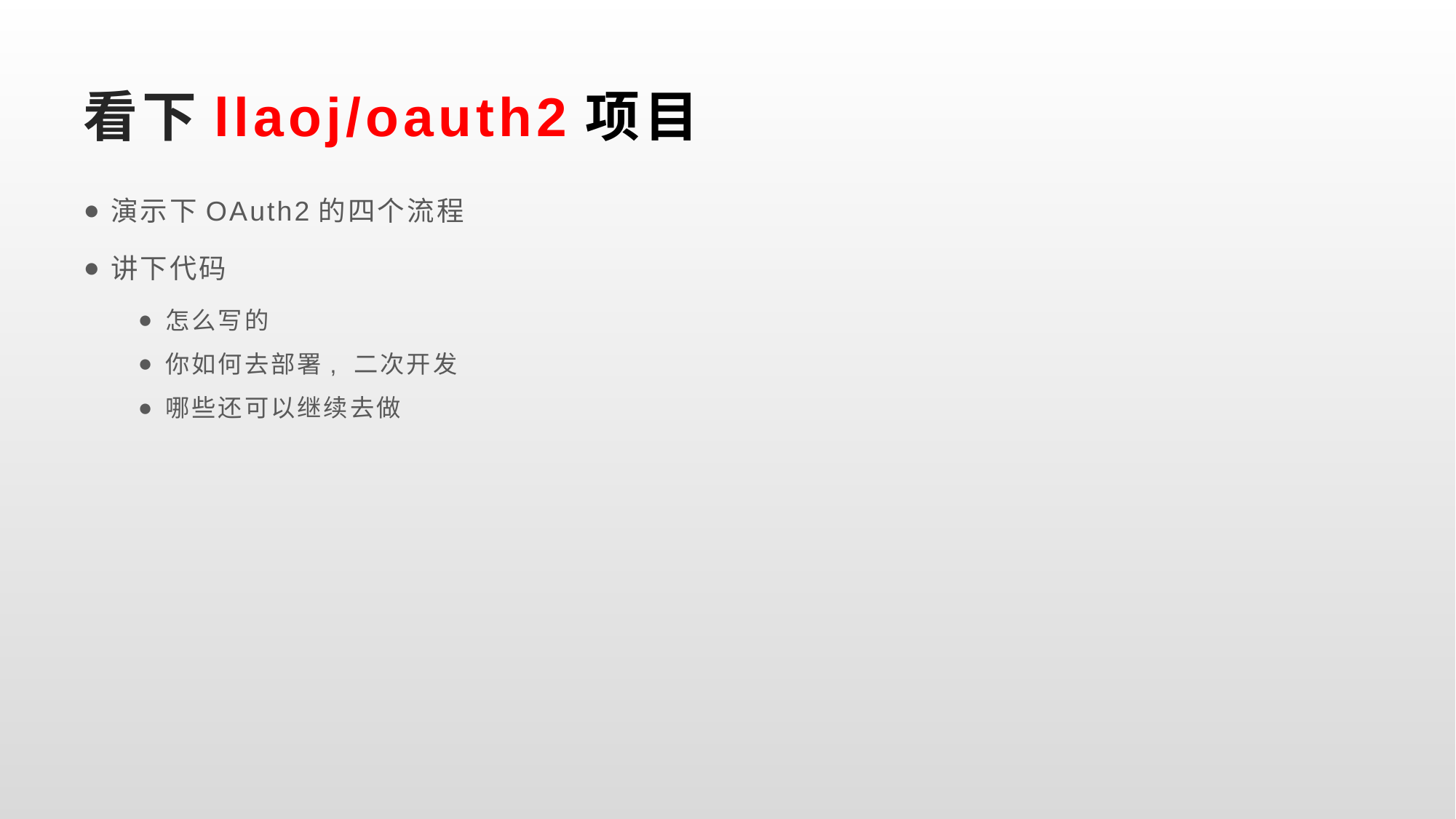

# 看下llaoj/oauth2项目
演示下OAuth2的四个流程
讲下代码
怎么写的
你如何去部署, 二次开发
哪些还可以继续去做